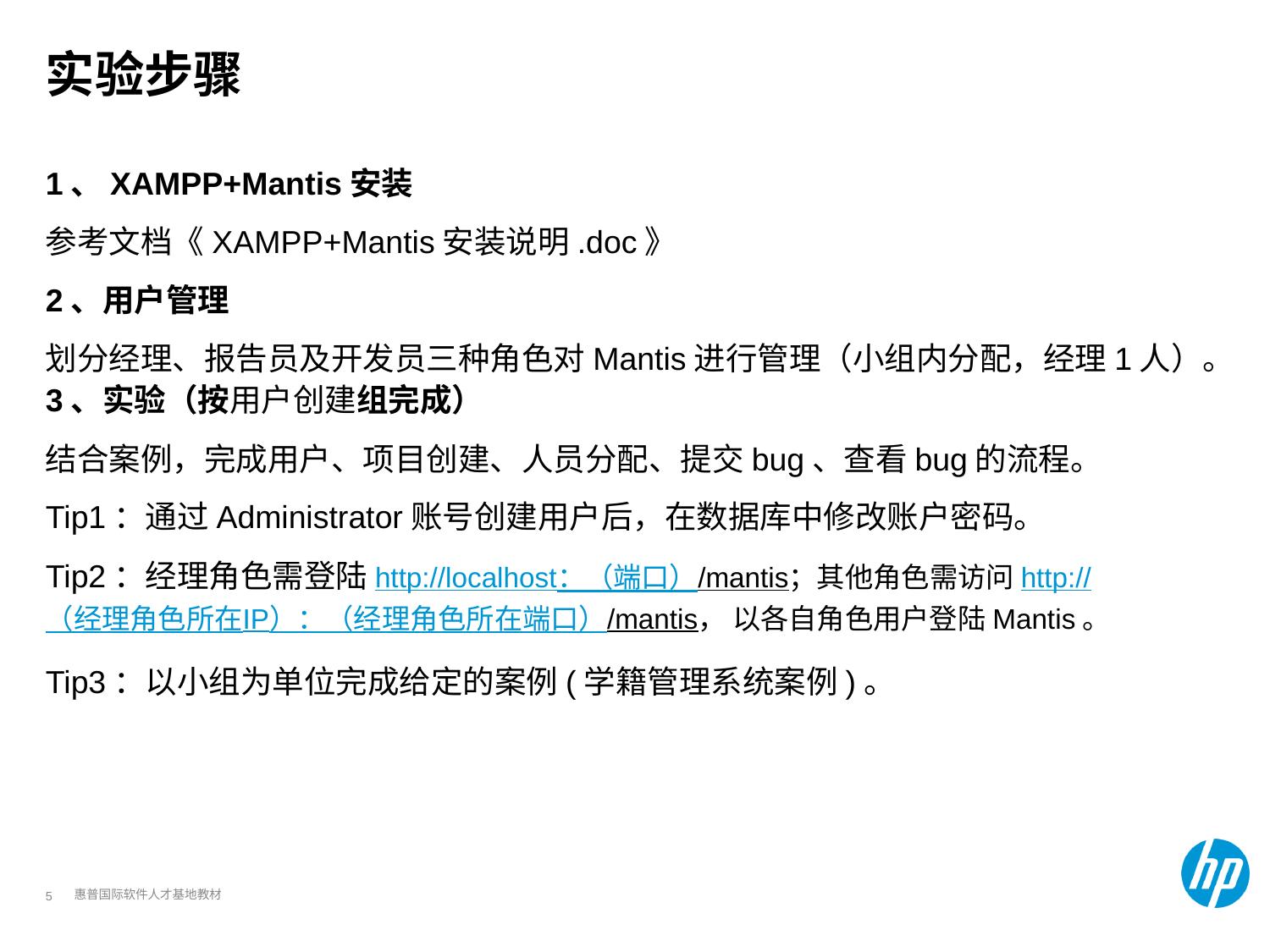

# 实验步骤
1、XAMPP+Mantis安装
参考文档《XAMPP+Mantis安装说明.doc》
2、用户管理
划分经理、报告员及开发员三种角色对Mantis进行管理（小组内分配，经理1人）。
3、实验（按用户创建组完成）
结合案例，完成用户、项目创建、人员分配、提交bug、查看bug的流程。
Tip1：通过Administrator账号创建用户后，在数据库中修改账户密码。
Tip2：经理角色需登陆http://localhost：（端口）/mantis；其他角色需访问http://（经理角色所在IP）：（经理角色所在端口）/mantis， 以各自角色用户登陆Mantis。
Tip3：以小组为单位完成给定的案例(学籍管理系统案例)。